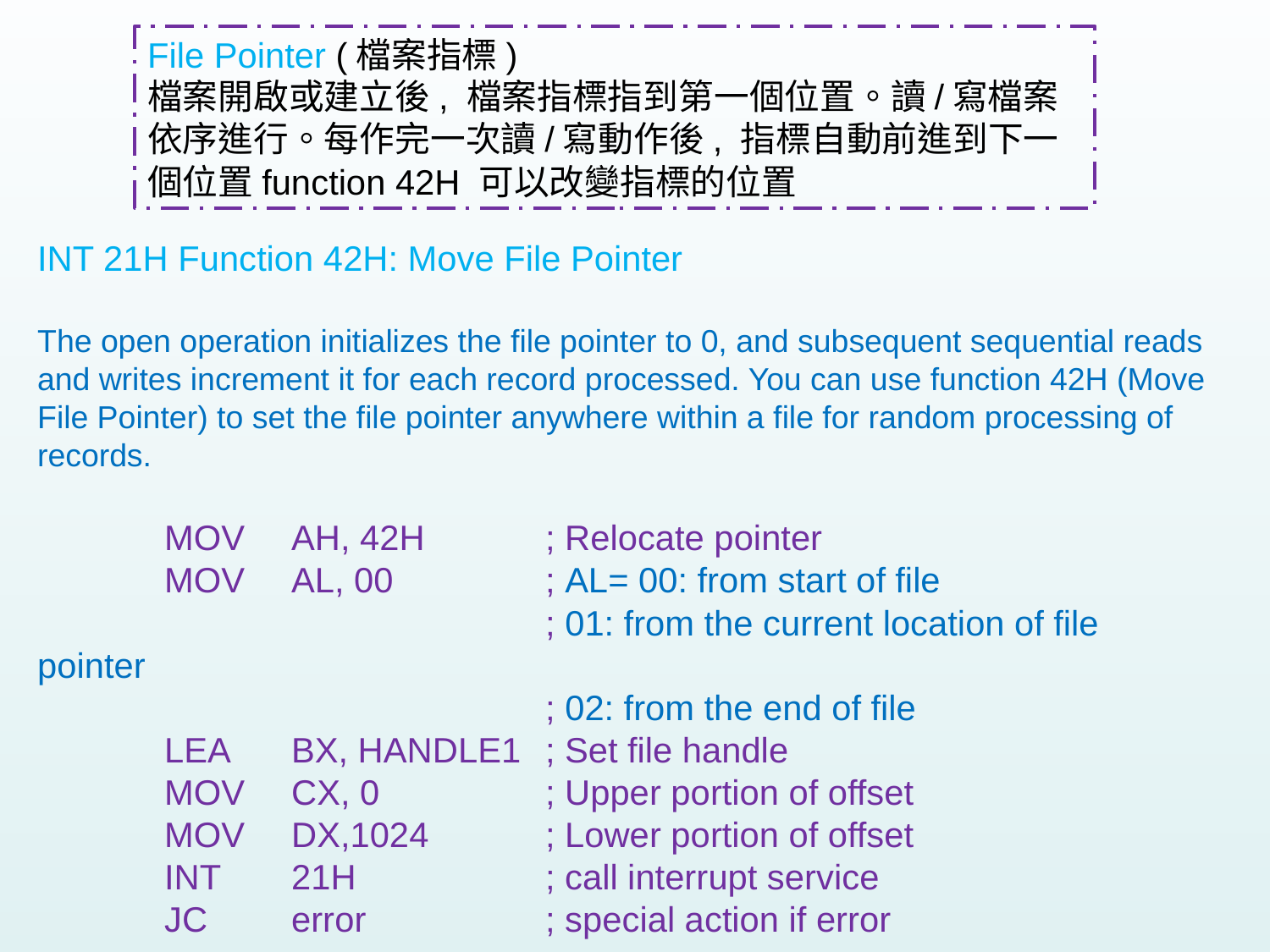

File Pointer (檔案指標)
檔案開啟或建立後, 檔案指標指到第一個位置。讀/寫檔案依序進行。每作完一次讀/寫動作後, 指標自動前進到下一個位置function 42H 可以改變指標的位置
INT 21H Function 42H: Move File Pointer

The open operation initializes the file pointer to 0, and subsequent sequential reads and writes increment it for each record processed. You can use function 42H (Move File Pointer) to set the file pointer anywhere within a file for random processing of records.

	MOV 	AH, 42H	; Relocate pointer
	MOV 	AL, 00		; AL= 00: from start of file
				; 01: from the current location of file pointer
				; 02: from the end of file
	LEA 	BX, HANDLE1	; Set file handle
	MOV 	CX, 0 		; Upper portion of offset
	MOV 	DX,1024 	; Lower portion of offset
	INT 	21H		; call interrupt service
	JC 	error		; special action if error